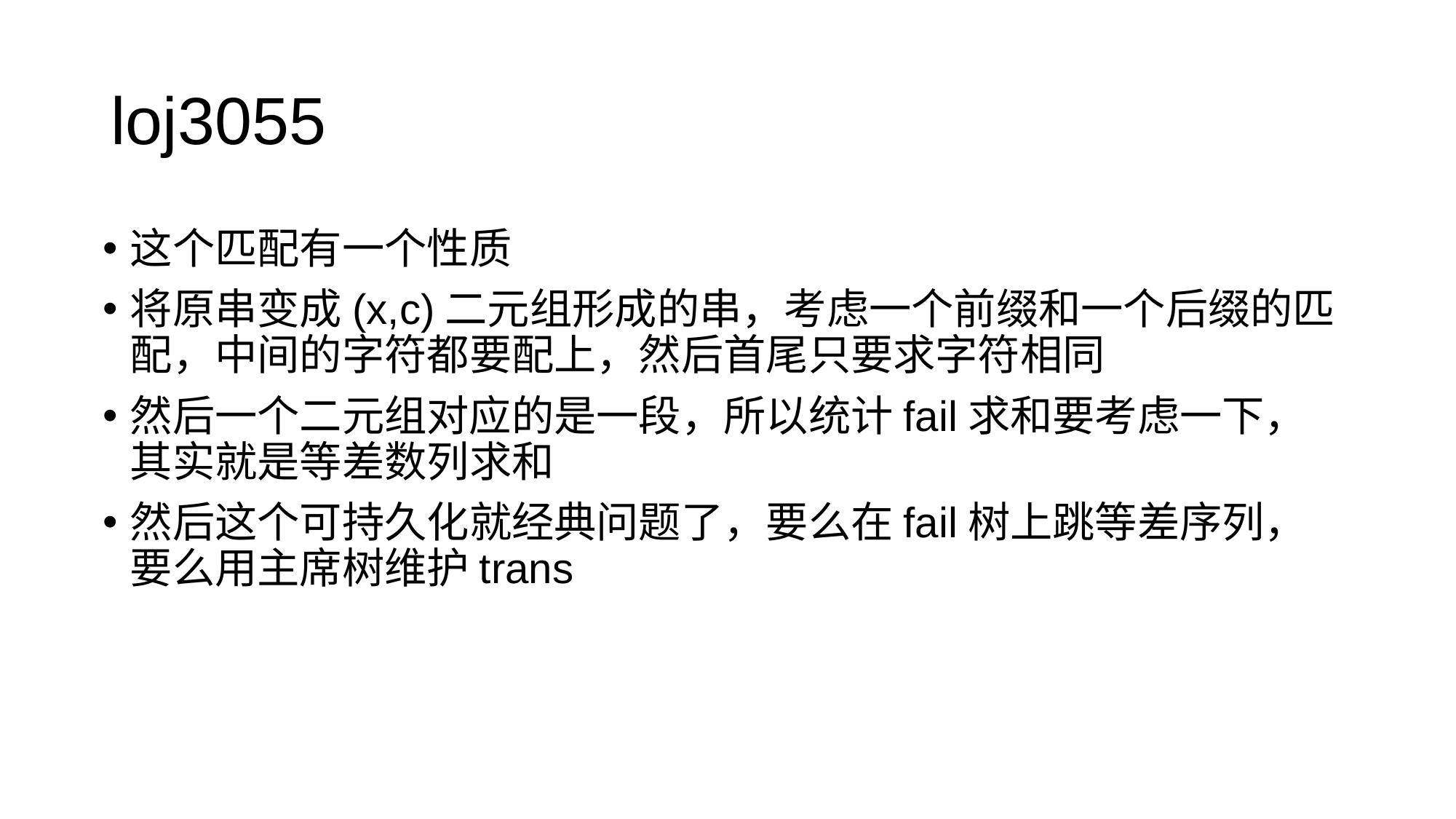

# loj3055
这个匹配有一个性质
将原串变成(x,c)二元组形成的串，考虑一个前缀和一个后缀的匹配，中间的字符都要配上，然后首尾只要求字符相同
然后一个二元组对应的是一段，所以统计fail求和要考虑一下，其实就是等差数列求和
然后这个可持久化就经典问题了，要么在fail树上跳等差序列，要么用主席树维护trans